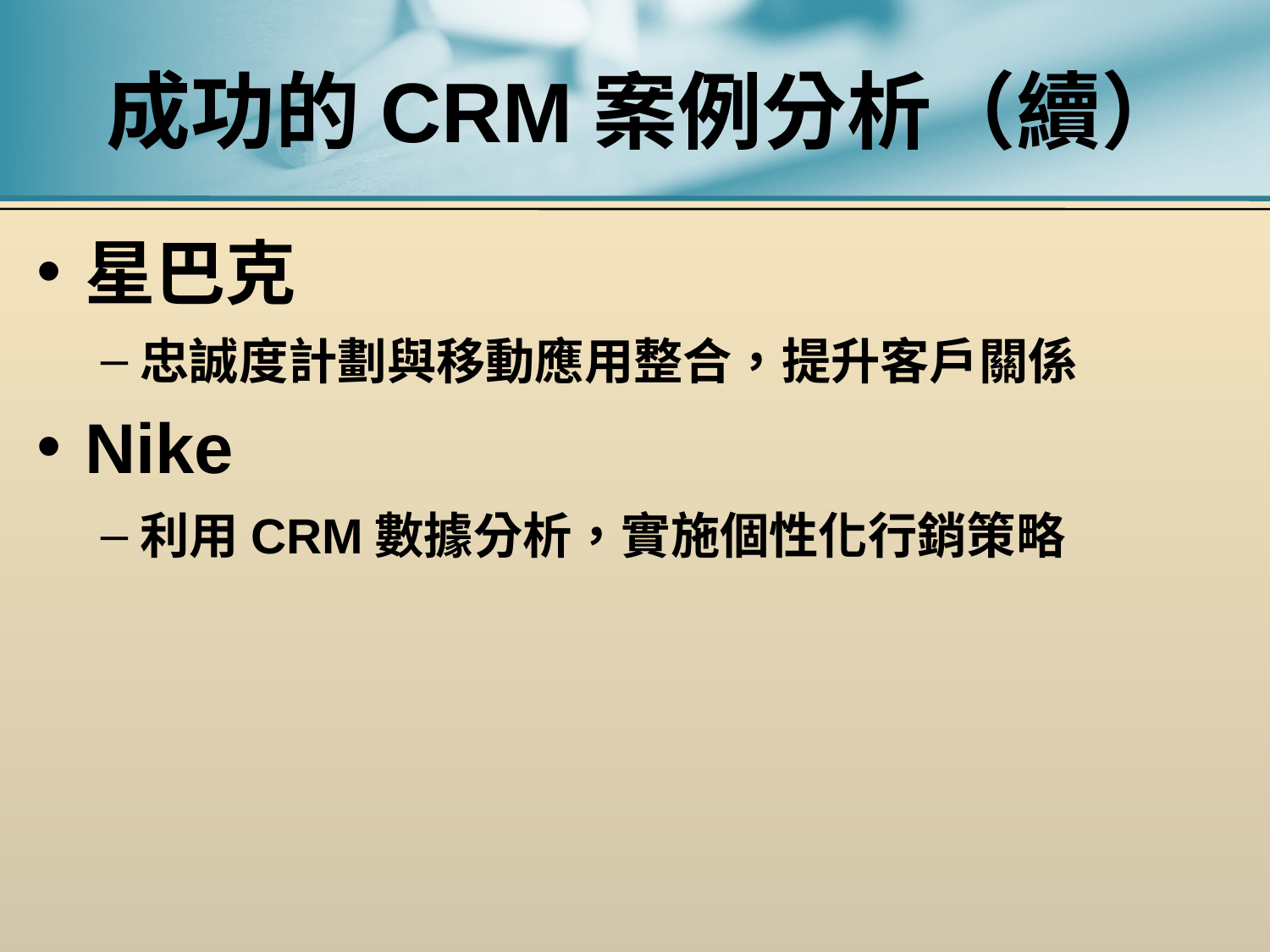

# 成功的CRM案例分析（續）
星巴克
忠誠度計劃與移動應用整合，提升客戶關係
Nike
利用CRM數據分析，實施個性化行銷策略